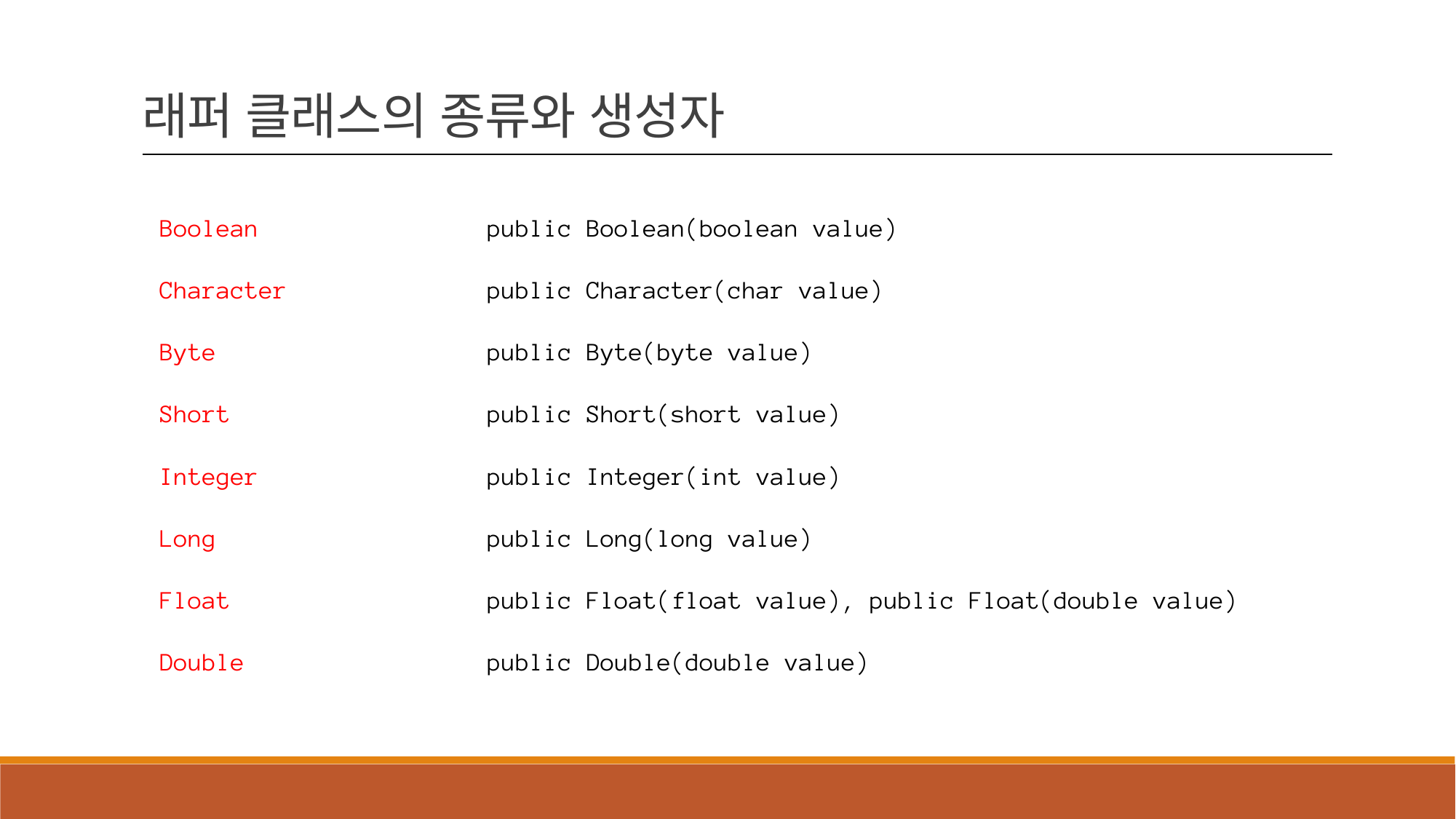

래퍼 클래스의 종류와 생성자
Boolean 		public Boolean(boolean value)
Character 		public Character(char value)
Byte 			public Byte(byte value)
Short 			public Short(short value)
Integer 		public Integer(int value)
Long 			public Long(long value)
Float 			public Float(float value), public Float(double value)
Double 			public Double(double value)